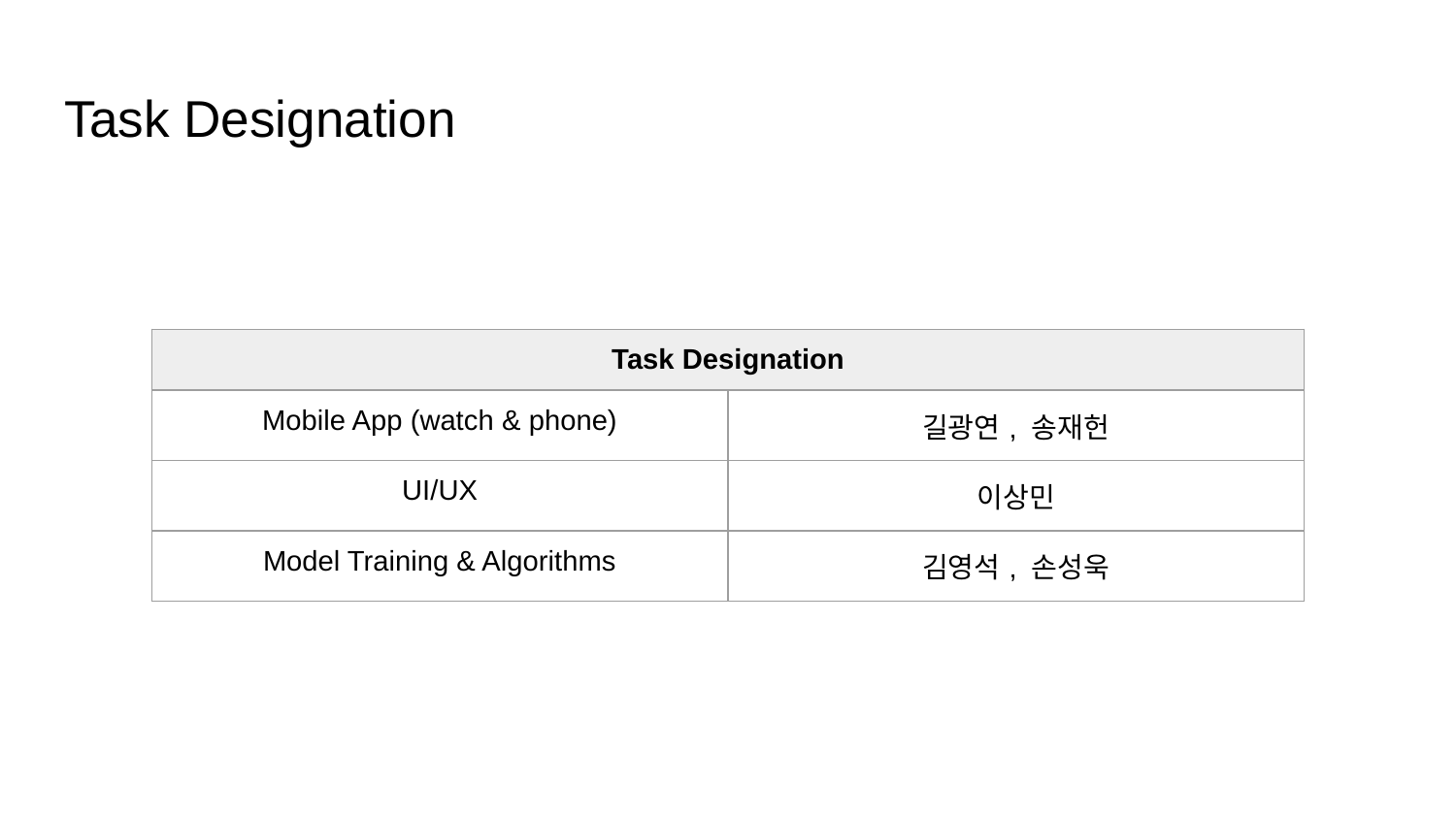

# Task Designation
| Task Designation |  |
| --- | --- |
| Mobile App (watch & phone) | 길광연, 송재헌 |
| UI/UX | 이상민 |
| Model Training & Algorithms | 김영석, 손성욱 |